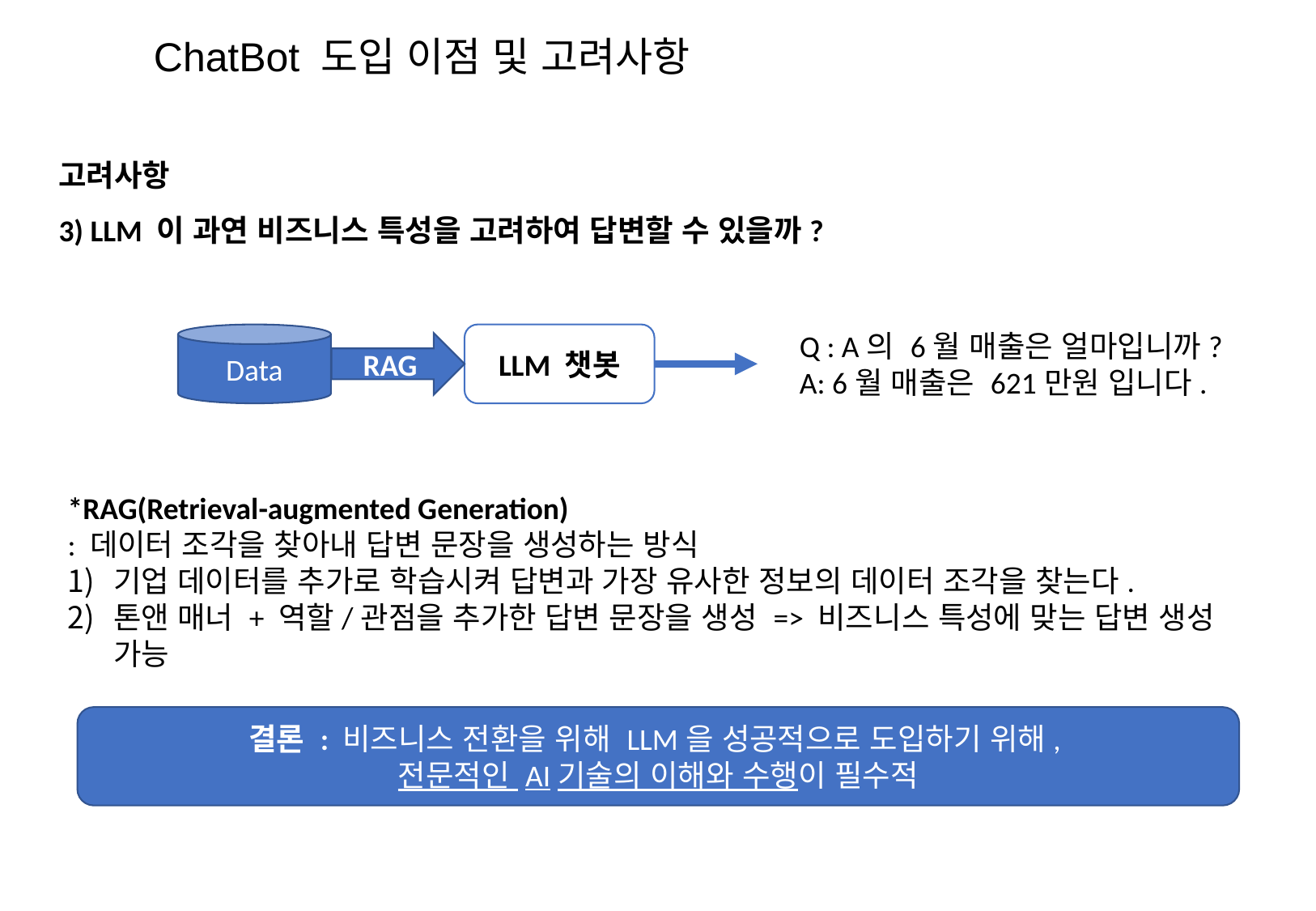

# ChatBot 도입 이점 및 고려사항
3
고려사항
3) LLM 이 과연 비즈니스 특성을 고려하여 답변할 수 있을까?
Q : A의 6월 매출은 얼마입니까?
A: 6월 매출은 621만원 입니다.
Data
LLM 챗봇
RAG
*RAG(Retrieval-augmented Generation)
: 데이터 조각을 찾아내 답변 문장을 생성하는 방식
기업 데이터를 추가로 학습시켜 답변과 가장 유사한 정보의 데이터 조각을 찾는다.
톤앤 매너 + 역할/관점을 추가한 답변 문장을 생성 => 비즈니스 특성에 맞는 답변 생성 가능
결론 : 비즈니스 전환을 위해 LLM을 성공적으로 도입하기 위해,
전문적인 AI기술의 이해와 수행이 필수적